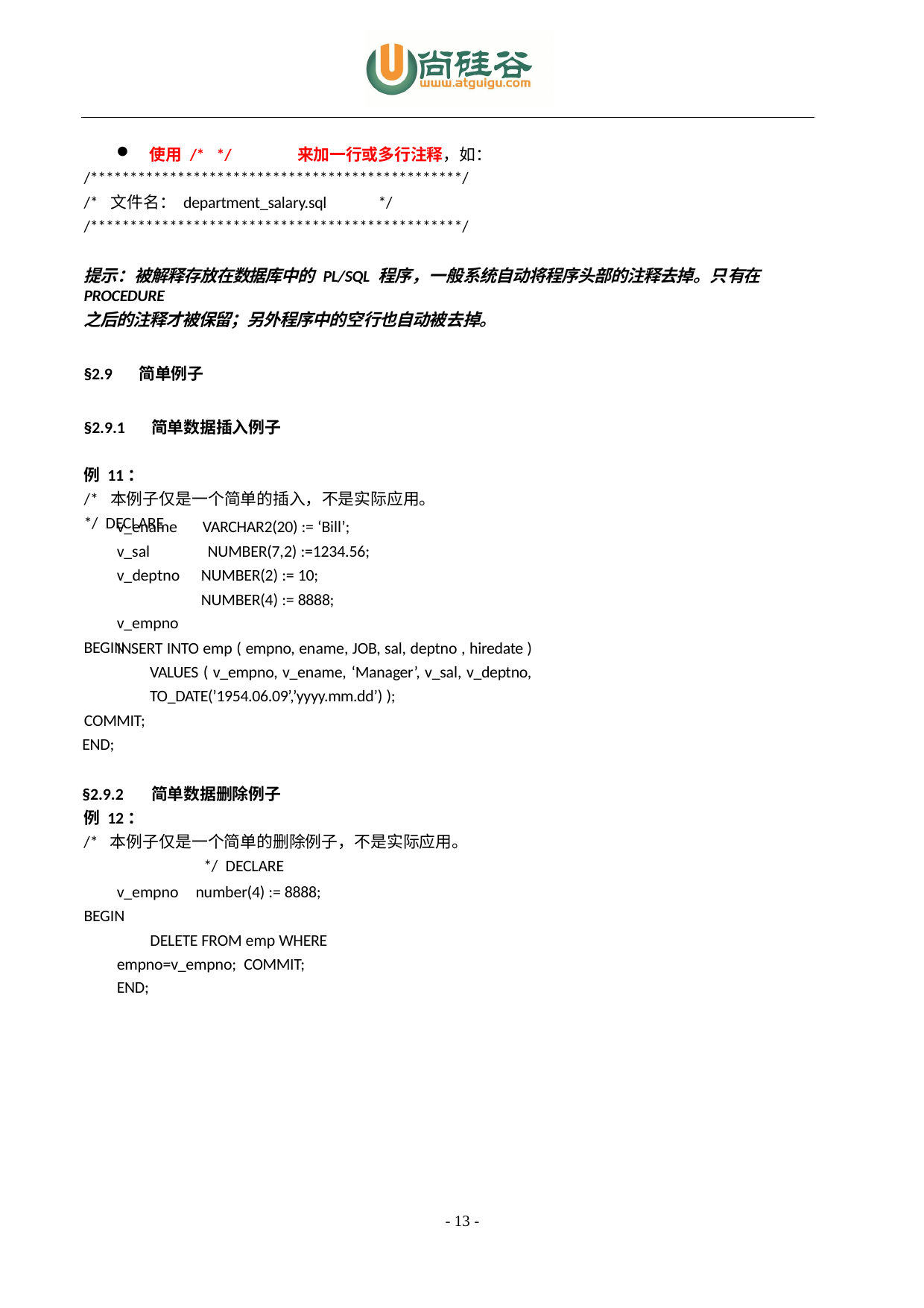

使用 /*	*/	来加一行或多行注释，如：
/***********************************************/
/*  文件名： department_salary.sql	*/
/***********************************************/

提示：被解释存放在数据库中的 PL/SQL 程序，一般系统自动将程序头部的注释去掉。只有在 PROCEDURE
之后的注释才被保留；另外程序中的空行也自动被去掉。

§2.9	简单例子
§2.9.1	简单数据插入例子 例 11：
/*  本例子仅是一个简单的插入，不是实际应用。	*/  DECLARE
v_ename  v_sal  v_deptno  v_empno
BEGIN
VARCHAR2(20) := ‘Bill’;  NUMBER(7,2) :=1234.56;
NUMBER(2) := 10;
NUMBER(4) := 8888;
INSERT INTO emp ( empno, ename, JOB, sal, deptno , hiredate )  VALUES ( v_empno, v_ename, ‘Manager’, v_sal, v_deptno,  TO_DATE(’1954.06.09’,’yyyy.mm.dd’) );
COMMIT;
END;

§2.9.2	简单数据删除例子 例 12：
/*  本例子仅是一个简单的删除例子，不是实际应用。	*/  DECLARE
v_empno	number(4) := 8888;  BEGIN
DELETE FROM emp WHERE empno=v_empno;  COMMIT;
END;
- 13 -